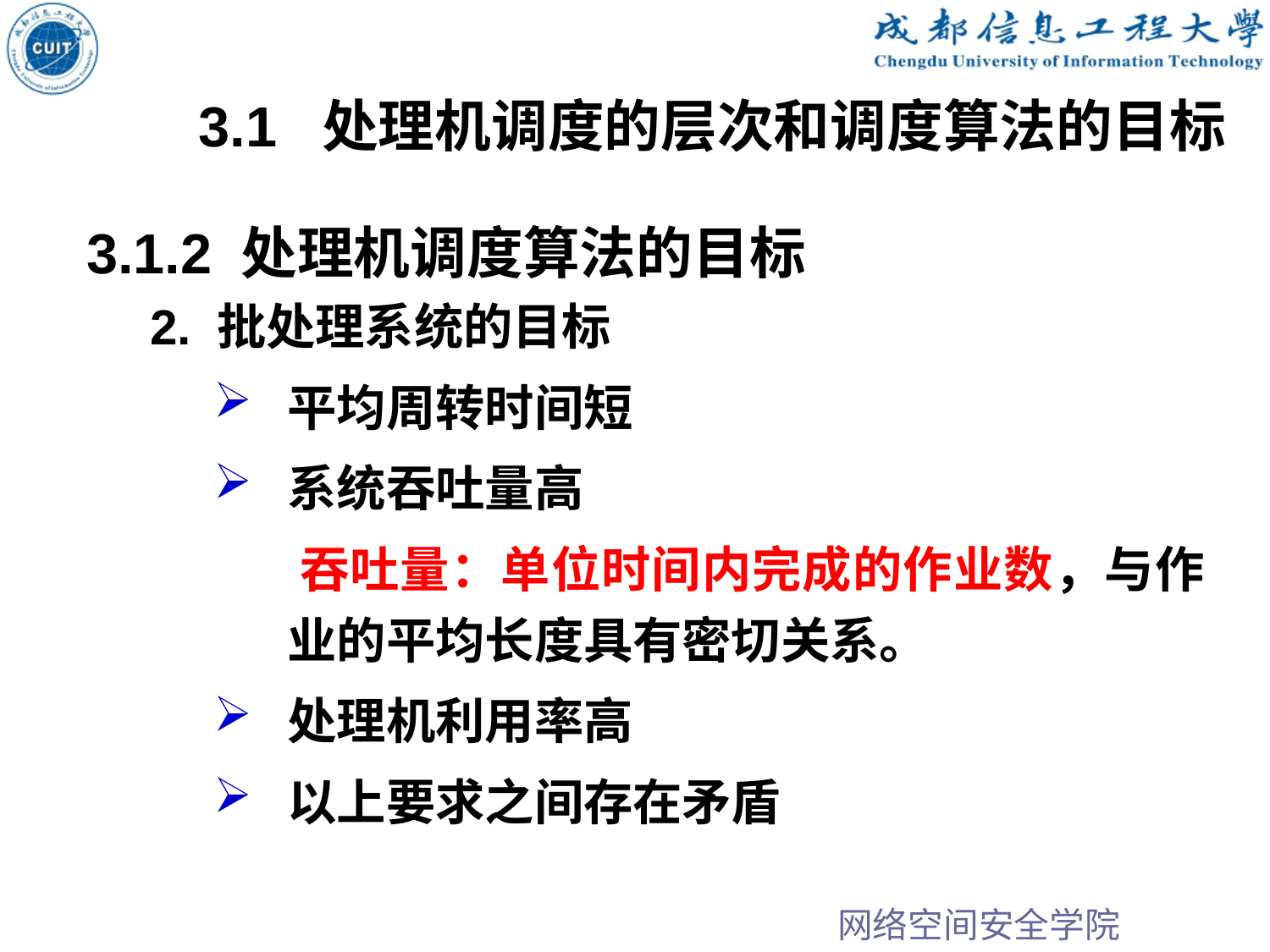

3.1  处理机调度的层次和调度算法的目标
3.1.2 处理机调度算法的目标
2. 批处理系统的目标
平均周转时间短
系统吞吐量高
      吞吐量：单位时间内完成的作业数，与作业的平均长度具有密切关系。
处理机利用率高
以上要求之间存在矛盾